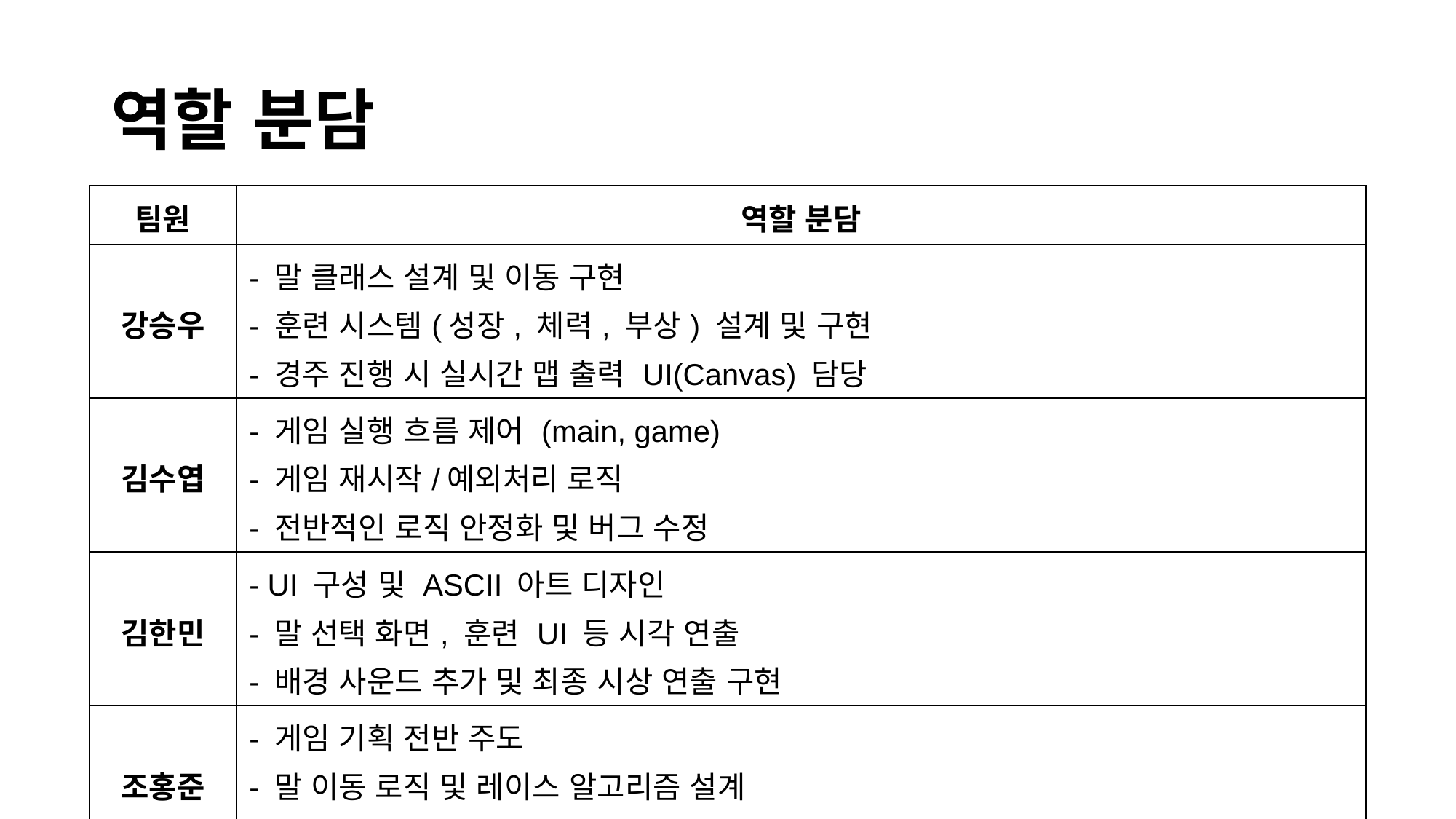

# 역할 분담
| 팀원 | 역할 분담 |
| --- | --- |
| 강승우 | - 말 클래스 설계 및 이동 구현 - 훈련 시스템(성장, 체력, 부상) 설계 및 구현 - 경주 진행 시 실시간 맵 출력 UI(Canvas) 담당 |
| 김수엽 | - 게임 실행 흐름 제어 (main, game) - 게임 재시작/예외처리 로직 - 전반적인 로직 안정화 및 버그 수정 |
| 김한민 | - UI 구성 및 ASCII 아트 디자인 - 말 선택 화면, 훈련 UI 등 시각 연출 - 배경 사운드 추가 및 최종 시상 연출 구현 |
| 조홍준 | - 게임 기획 전반 주도 - 말 이동 로직 및 레이스 알고리즘 설계 - 동석차 판정, 말 스타일, 튜토리얼, CPU 이름 자동 생성 등 경기 요소 개발 |